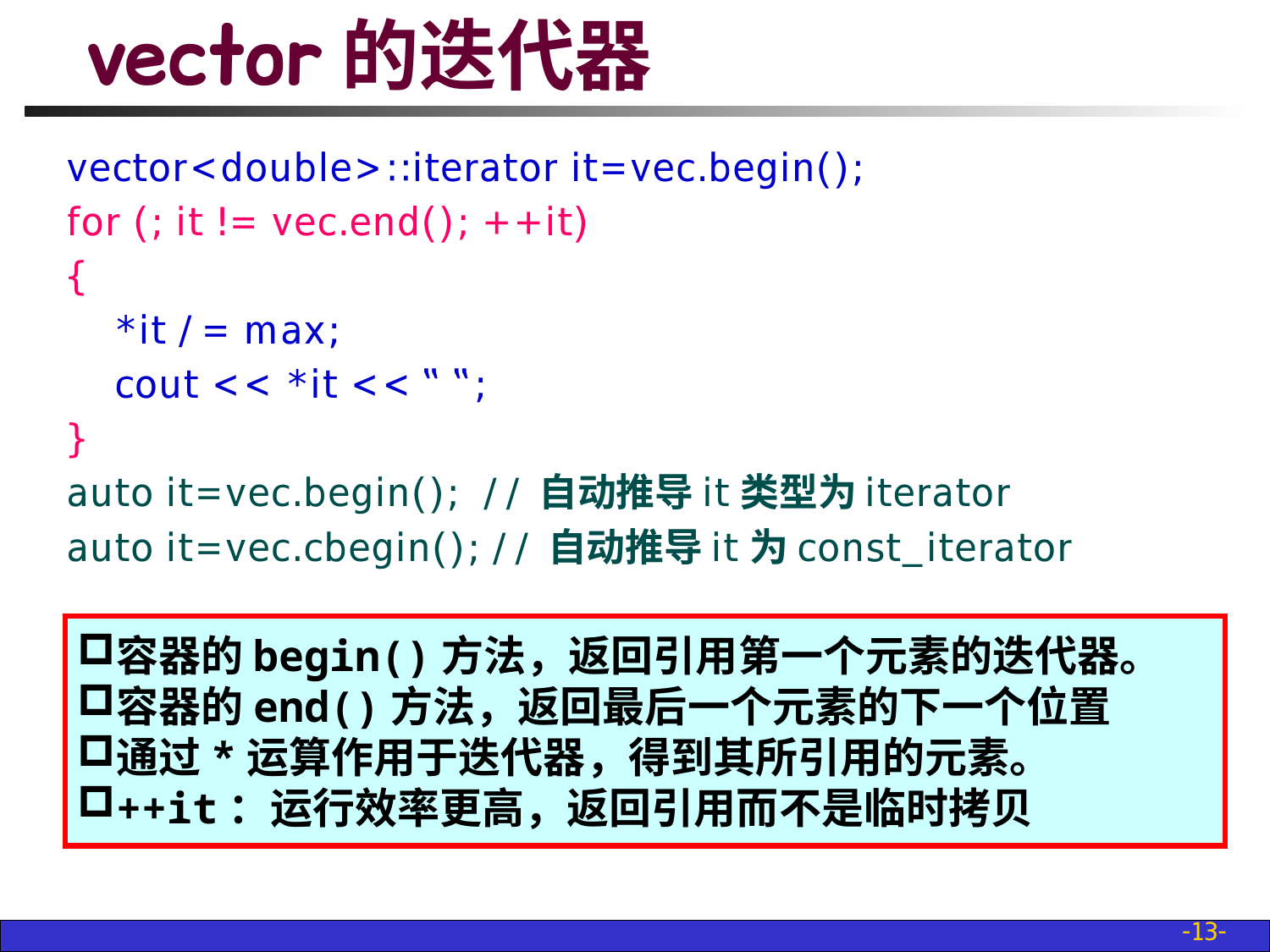

# vector的迭代器
vector<double>::iterator it=vec.begin();
for (; it != vec.end(); ++it)
{
	*it /= max;
	cout << *it << “ “;
}
auto it=vec.begin();  //自动推导it类型为iterator
auto it=vec.cbegin(); //自动推导it为const_iterator

容器的begin()方法，返回引用第一个元素的迭代器。
容器的end()方法，返回最后一个元素的下一个位置
通过*运算作用于迭代器，得到其所引用的元素。
++it：运行效率更高，返回引用而不是临时拷贝
-13-